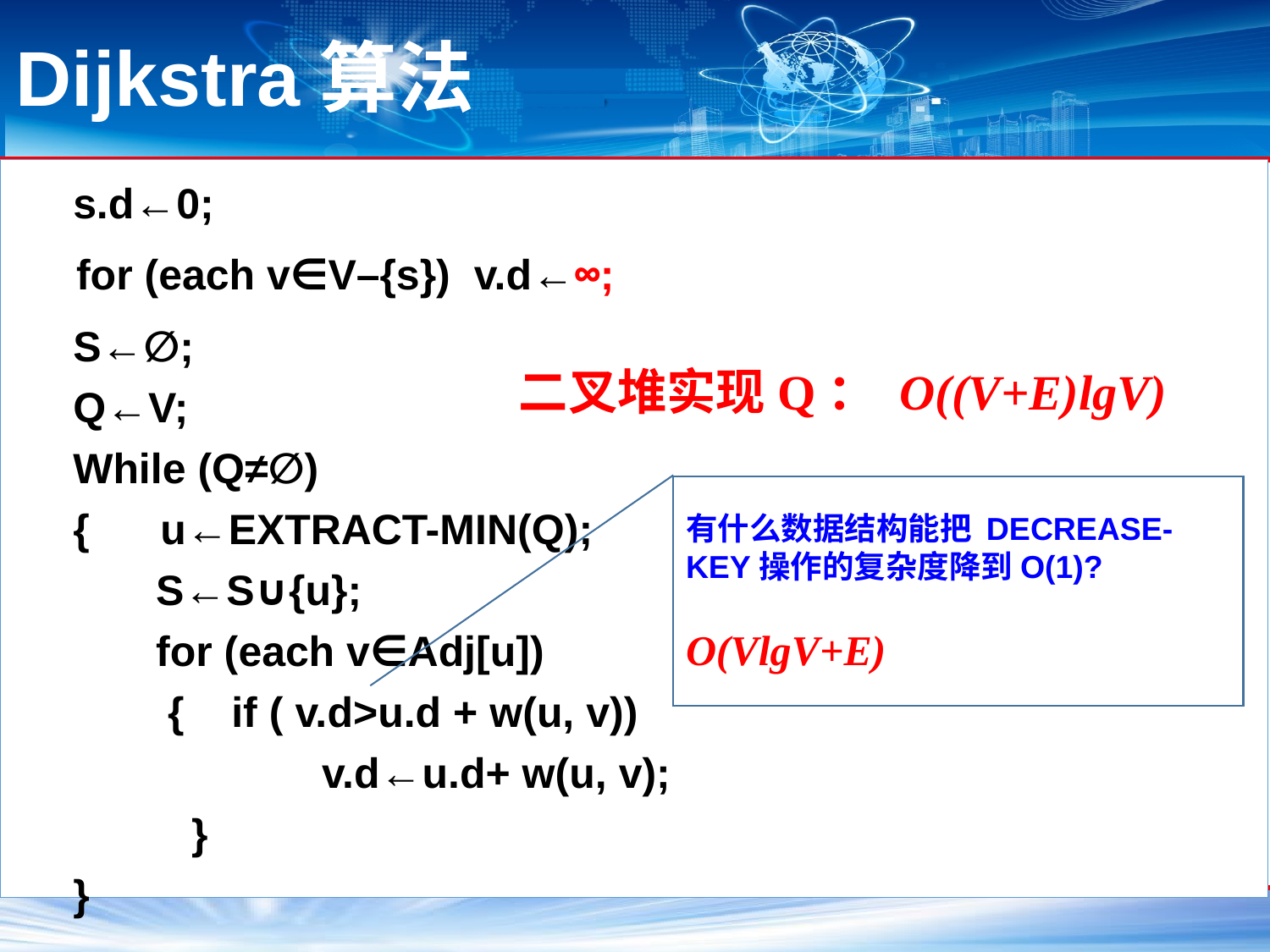

# Dijkstra算法
s.d←0;
for (each v∈V–{s})  v.d←∞;
S←∅;
Q←V;
While (Q≠∅)
{      u←EXTRACT-MIN(Q);
       S←S∪{u};
       for (each v∈Adj[u])
        {    if ( v.d>u.d + w(u, v))
                     v.d←u.d+ w(u, v);
          }
}

二叉堆实现Q： O((V+E)lgV)
有什么数据结构能把 DECREASE-KEY操作的复杂度降到O(1)?

O(VlgV+E)